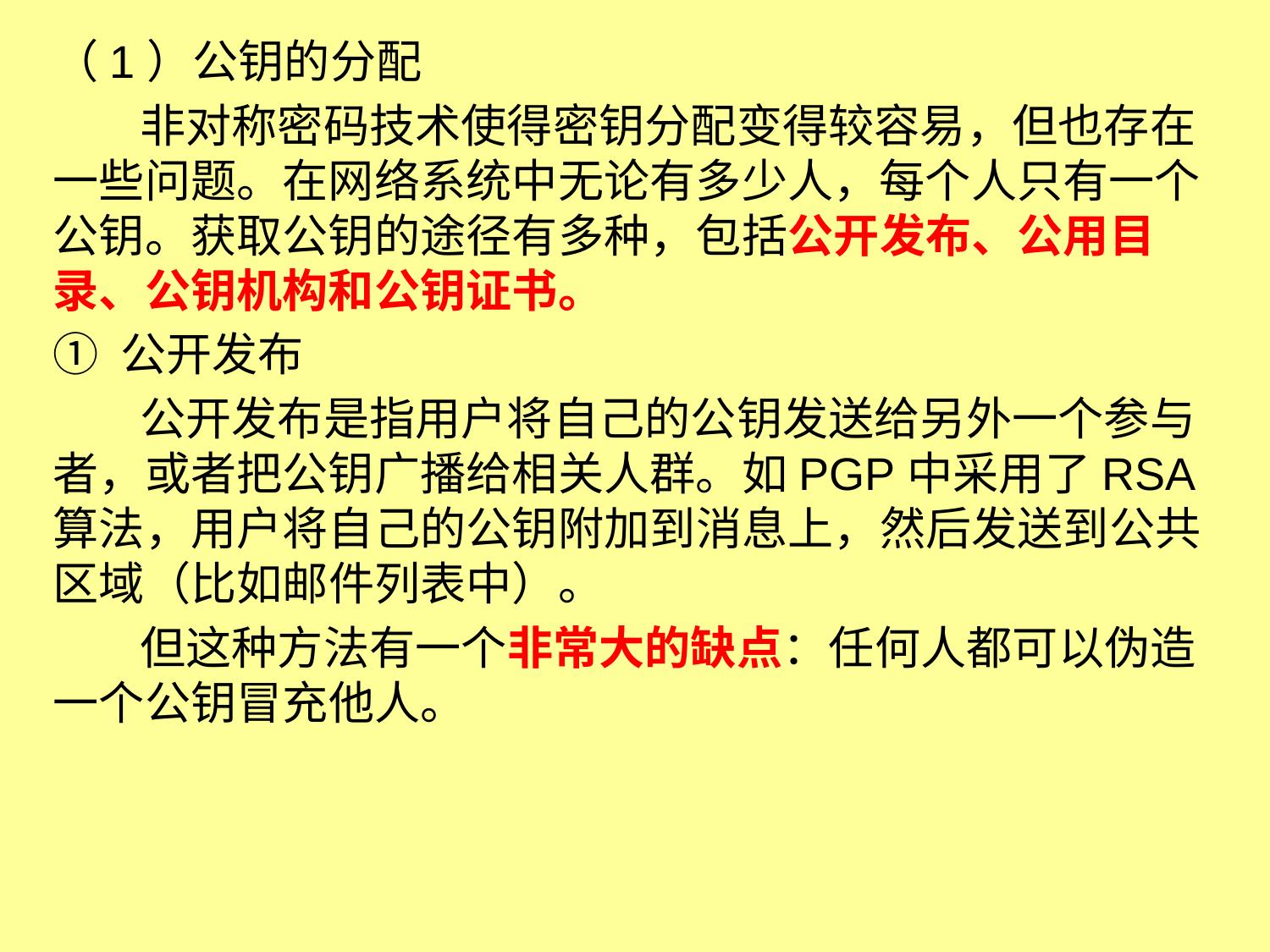

（1）公钥的分配
非对称密码技术使得密钥分配变得较容易，但也存在一些问题。在网络系统中无论有多少人，每个人只有一个公钥。获取公钥的途径有多种，包括公开发布、公用目录、公钥机构和公钥证书。
① 公开发布
公开发布是指用户将自己的公钥发送给另外一个参与者，或者把公钥广播给相关人群。如PGP中采用了RSA算法，用户将自己的公钥附加到消息上，然后发送到公共区域（比如邮件列表中）。
但这种方法有一个非常大的缺点：任何人都可以伪造一个公钥冒充他人。